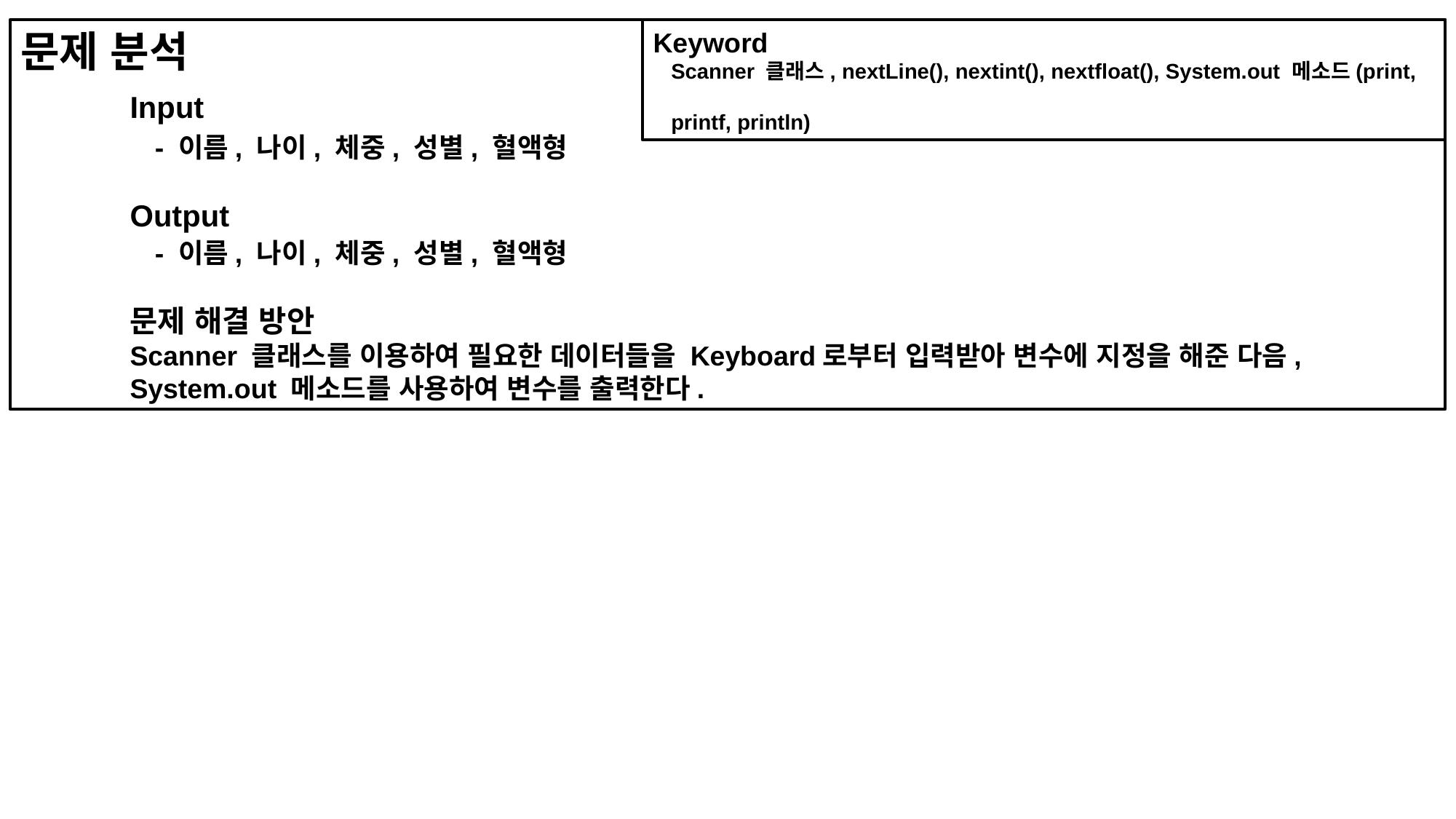

문제 분석
	Input
	   - 이름, 나이, 체중, 성별, 혈액형

	Output
	   - 이름, 나이, 체중, 성별, 혈액형

	문제 해결 방안
	Scanner 클래스를 이용하여 필요한 데이터들을 Keyboard로부터 입력받아 변수에 지정을 해준 다음,
	System.out 메소드를 사용하여 변수를 출력한다.
Keyword
   Scanner 클래스, nextLine(), nextint(), nextfloat(), System.out 메소드(print,
   printf, println)